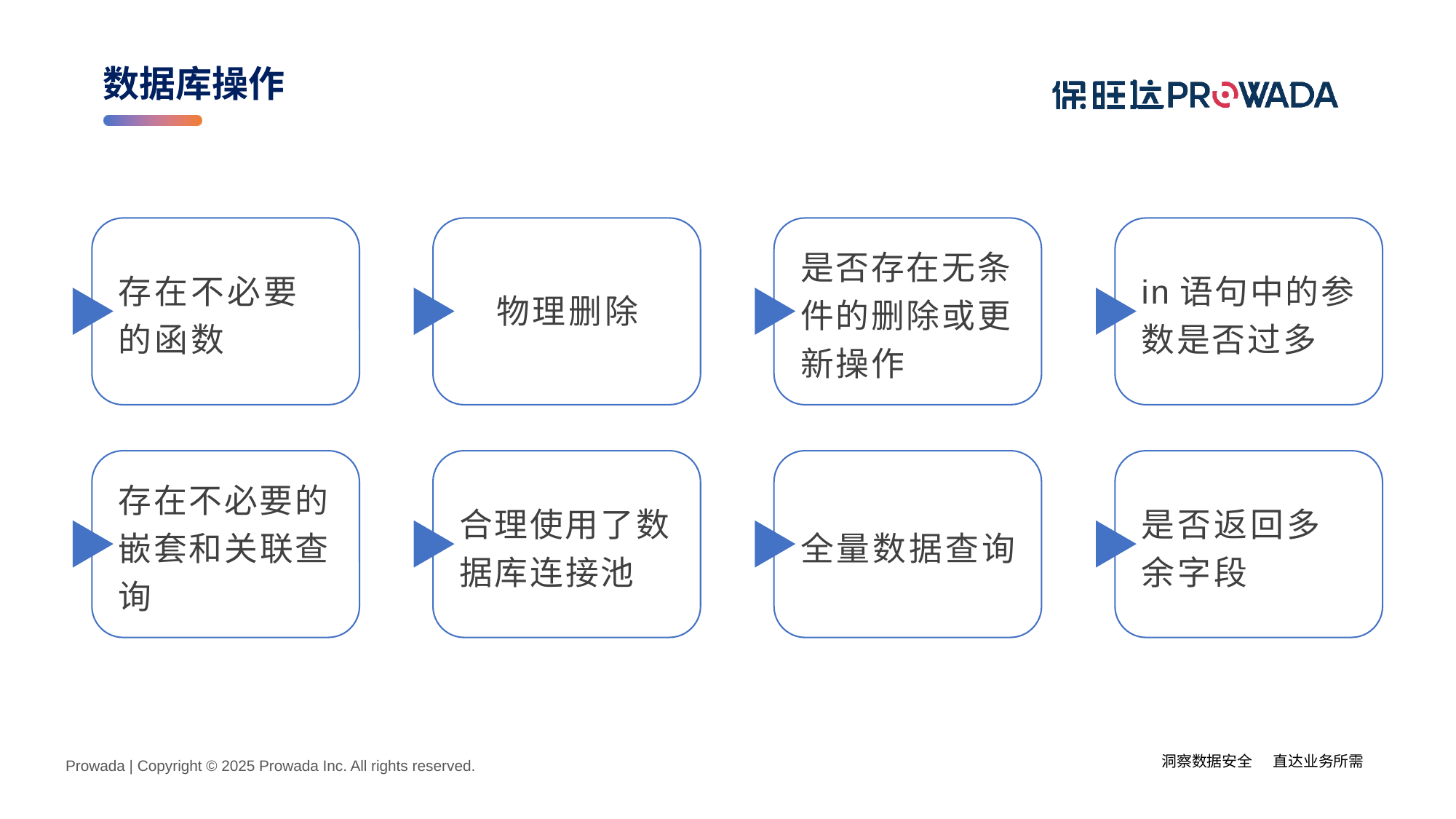

数据库操作

存在不必要的函数
物理删除
是否存在无条件的删除或更新操作
in语句中的参数是否过多

存在不必要的嵌套和关联查询
合理使用了数据库连接池
全量数据查询
是否返回多余字段